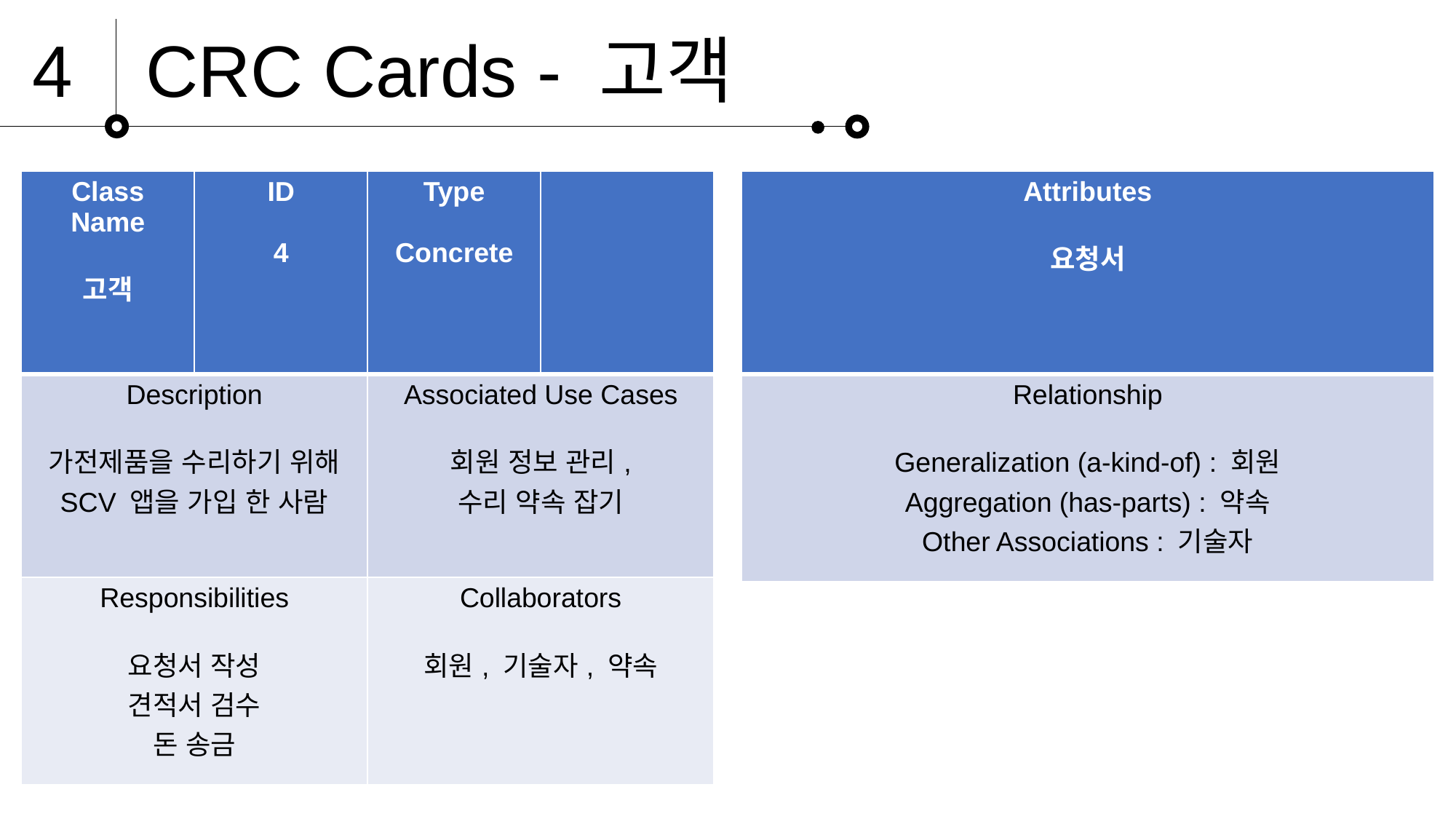

4
CRC Cards - 고객
| Class Name 고객 | ID 4 | Type Concrete |  |
| --- | --- | --- | --- |
| Description 가전제품을 수리하기 위해 SCV 앱을 가입 한 사람 |  | Associated Use Cases 회원 정보 관리, 수리 약속 잡기 |  |
| Responsibilities 요청서 작성 견적서 검수 돈 송금 |  | Collaborators 회원, 기술자, 약속 |  |
| Attributes 요청서 |
| --- |
| Relationship Generalization (a-kind-of) : 회원 Aggregation (has-parts) : 약속 Other Associations : 기술자 |